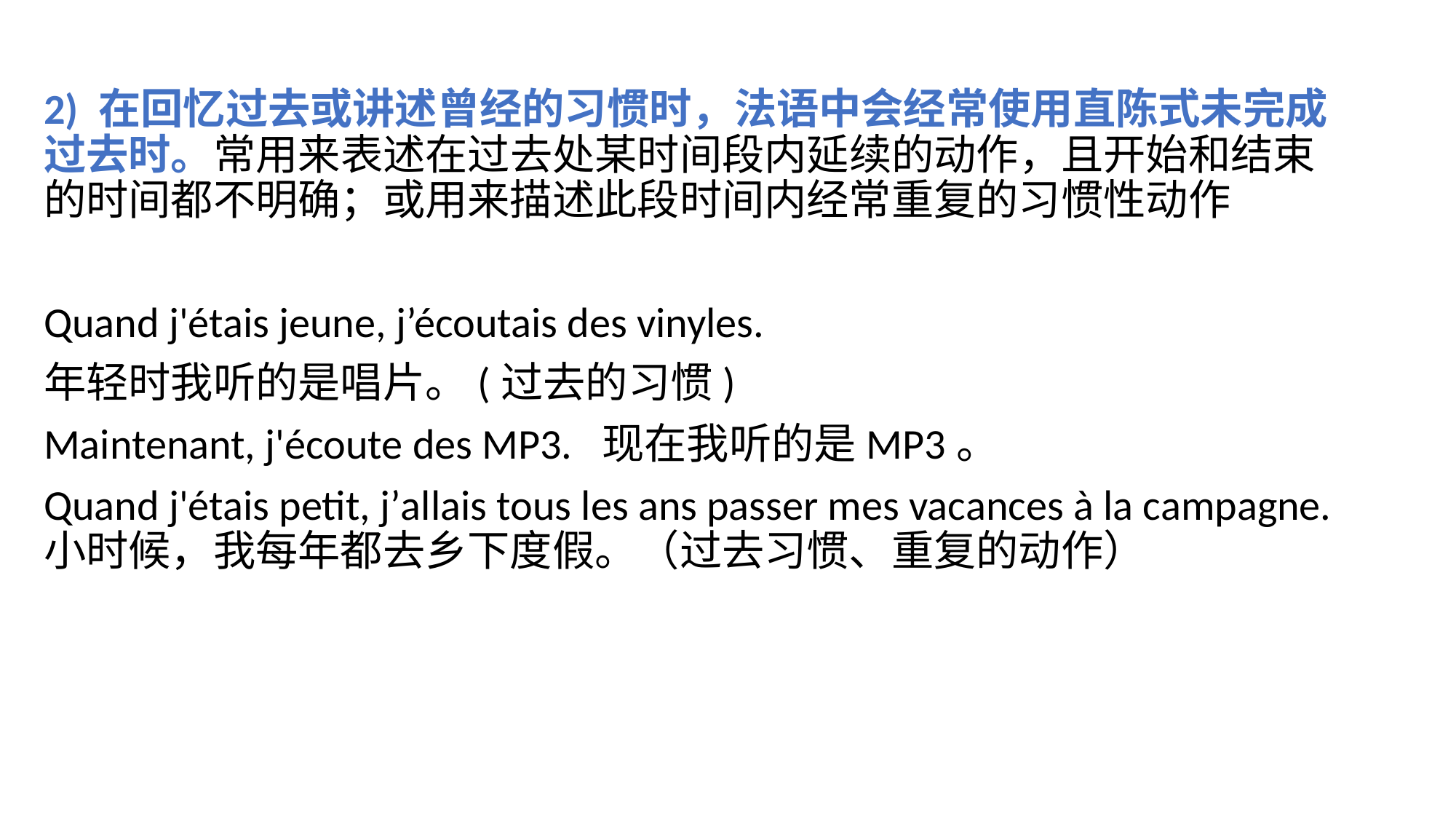

2) 在回忆过去或讲述曾经的习惯时，法语中会经常使用直陈式未完成过去时。常用来表述在过去处某时间段内延续的动作，且开始和结束的时间都不明确；或用来描述此段时间内经常重复的习惯性动作

Quand j'étais jeune, j’écoutais des vinyles.
年轻时我听的是唱片。(过去的习惯)
Maintenant, j'écoute des MP3.  现在我听的是MP3。
Quand j'étais petit, jʼallais tous les ans passer mes vacances à la campagne.  小时候，我每年都去乡下度假。（过去习惯、重复的动作）